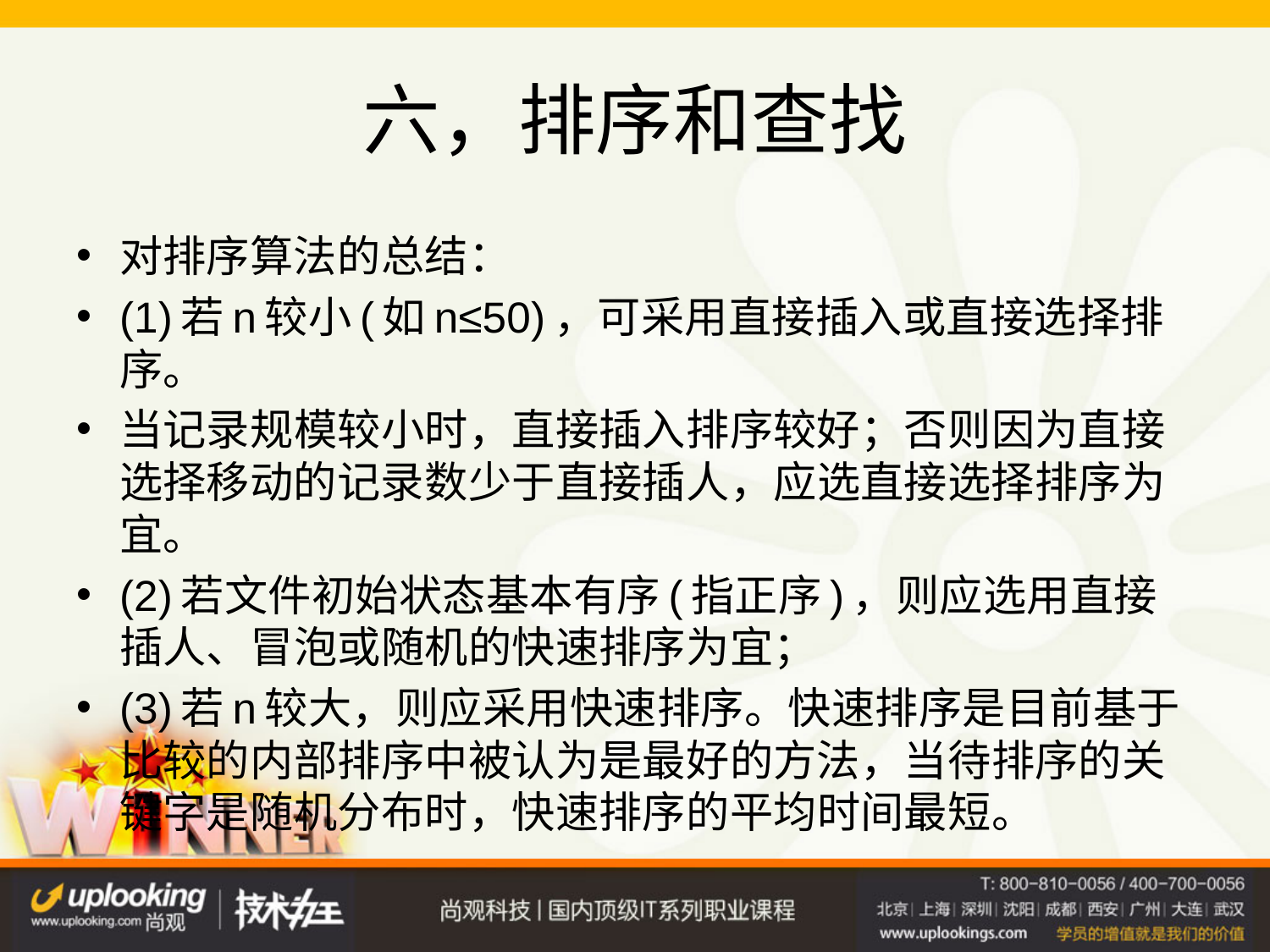

# 六，排序和查找
对排序算法的总结：
(1)若n较小(如n≤50)，可采用直接插入或直接选择排序。
当记录规模较小时，直接插入排序较好；否则因为直接选择移动的记录数少于直接插人，应选直接选择排序为宜。
(2)若文件初始状态基本有序(指正序)，则应选用直接插人、冒泡或随机的快速排序为宜；
(3)若n较大，则应采用快速排序。快速排序是目前基于比较的内部排序中被认为是最好的方法，当待排序的关键字是随机分布时，快速排序的平均时间最短。